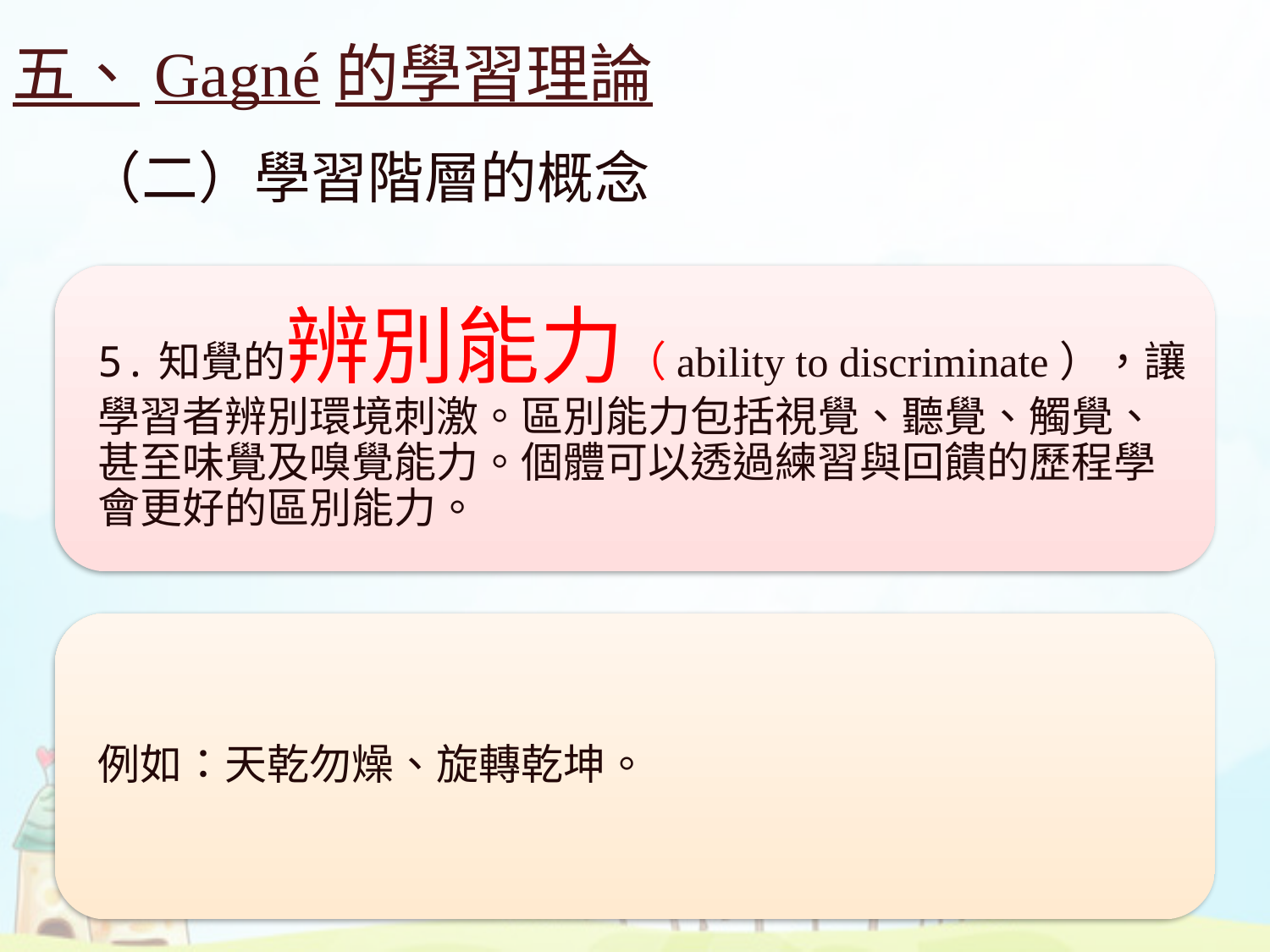

五、Gagné的學習理論
（二）學習階層的概念
5.知覺的辨別能力（ability to discriminate），讓學習者辨別環境刺激。區別能力包括視覺、聽覺、觸覺、甚至味覺及嗅覺能力。個體可以透過練習與回饋的歷程學會更好的區別能力。
例如：天乾勿燥、旋轉乾坤。